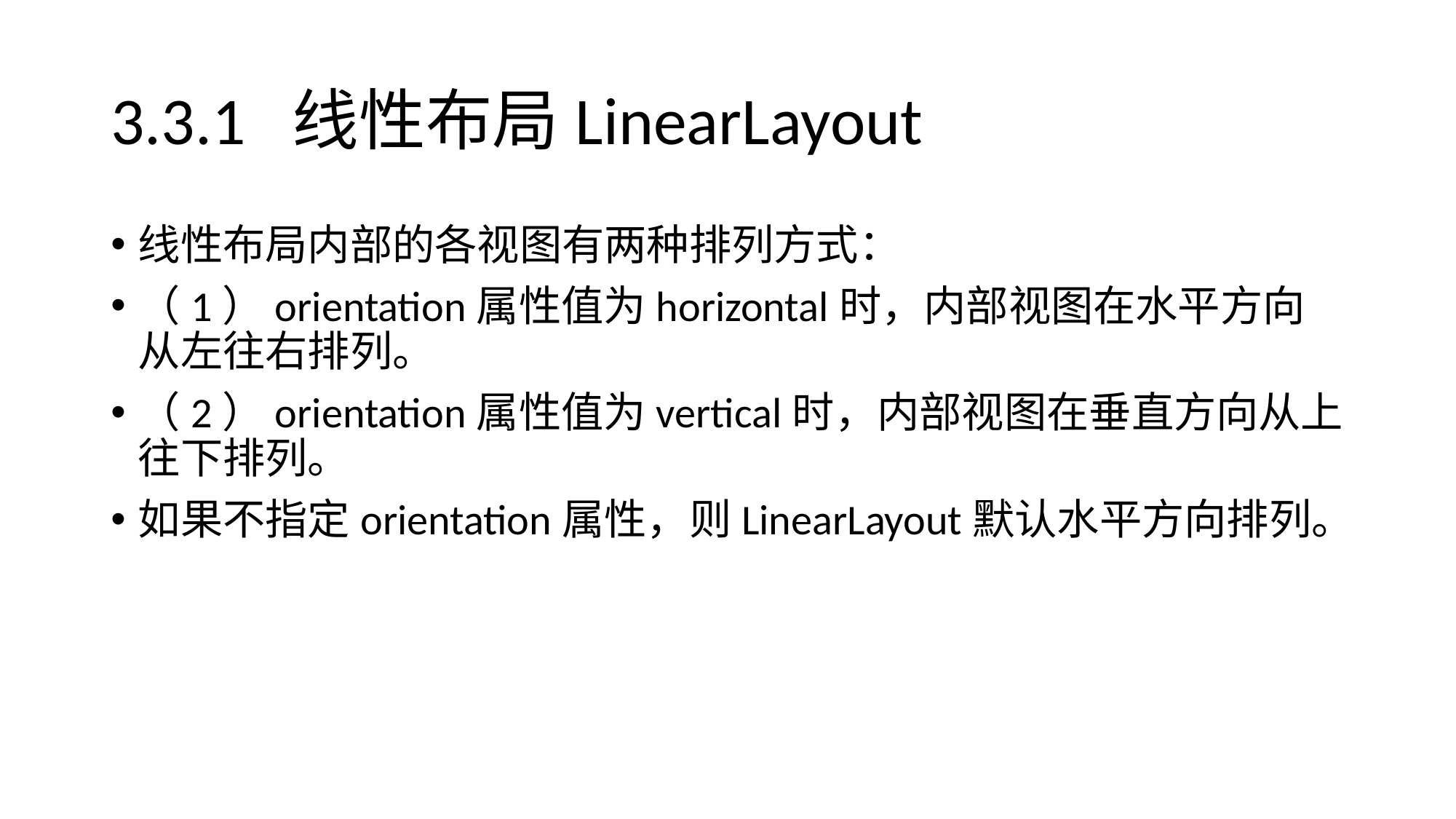

# 3.3.1  线性布局LinearLayout
线性布局内部的各视图有两种排列方式：
（1）orientation属性值为horizontal时，内部视图在水平方向从左往右排列。
（2）orientation属性值为vertical时，内部视图在垂直方向从上往下排列。
如果不指定orientation属性，则LinearLayout默认水平方向排列。